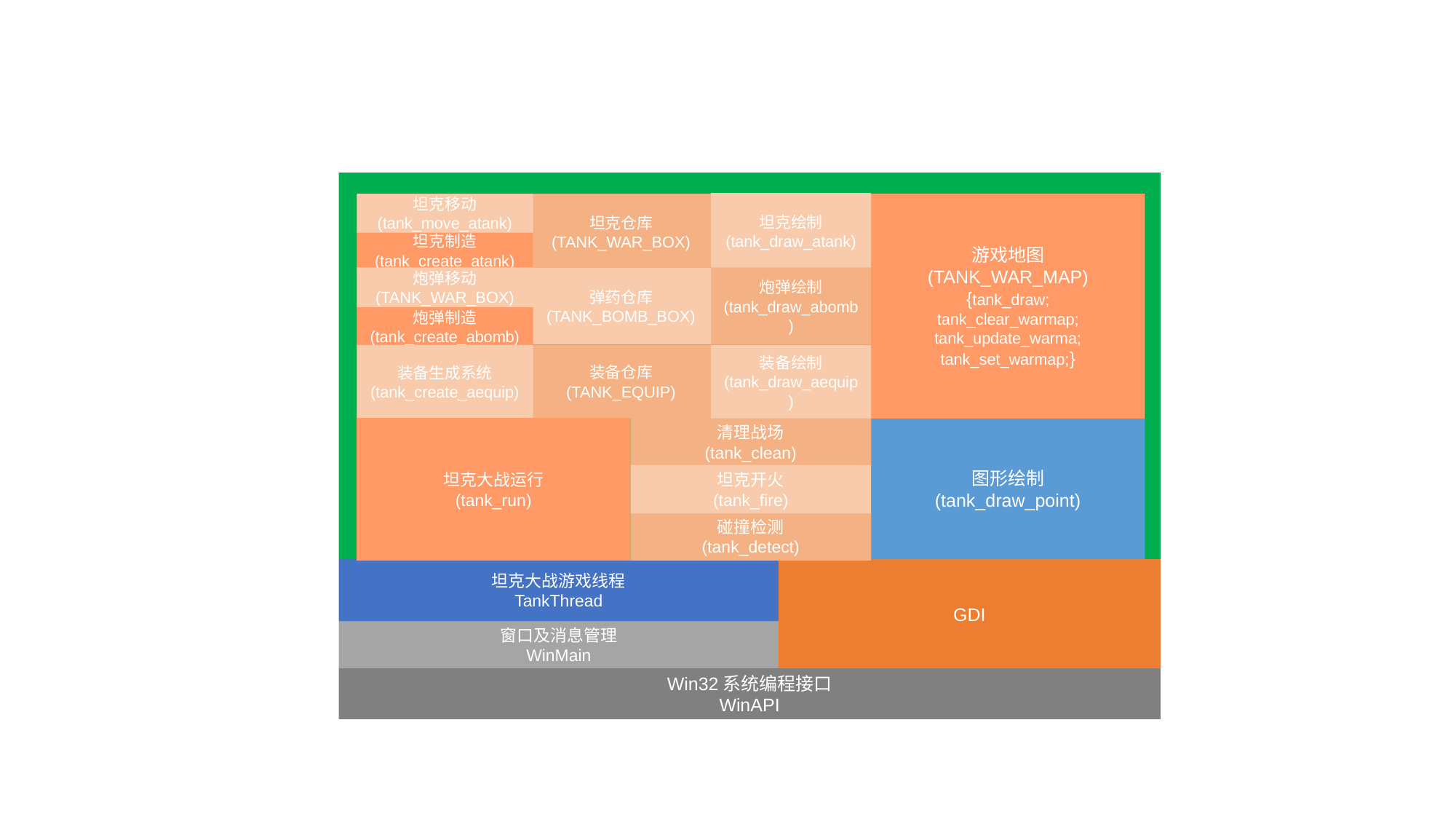

坦克绘制
(tank_draw_atank)
坦克移动
(tank_move_atank)
游戏地图
(TANK_WAR_MAP)
{tank_draw;
tank_clear_warmap;
tank_update_warma;
tank_set_warmap;}
坦克仓库
(TANK_WAR_BOX)
坦克制造
(tank_create_atank)
炮弹移动
(TANK_WAR_BOX)
炮弹绘制
(tank_draw_abomb)
弹药仓库
(TANK_BOMB_BOX)
炮弹制造
(tank_create_abomb)
装备绘制
(tank_draw_aequip)
装备仓库
(TANK_EQUIP)
装备生成系统
(tank_create_aequip)
坦克大战运行
(tank_run)
清理战场
(tank_clean)
图形绘制
(tank_draw_point)
坦克开火
(tank_fire)
碰撞检测
(tank_detect)
坦克大战游戏线程
TankThread
GDI
窗口及消息管理
WinMain
Win32系统编程接口
WinAPI